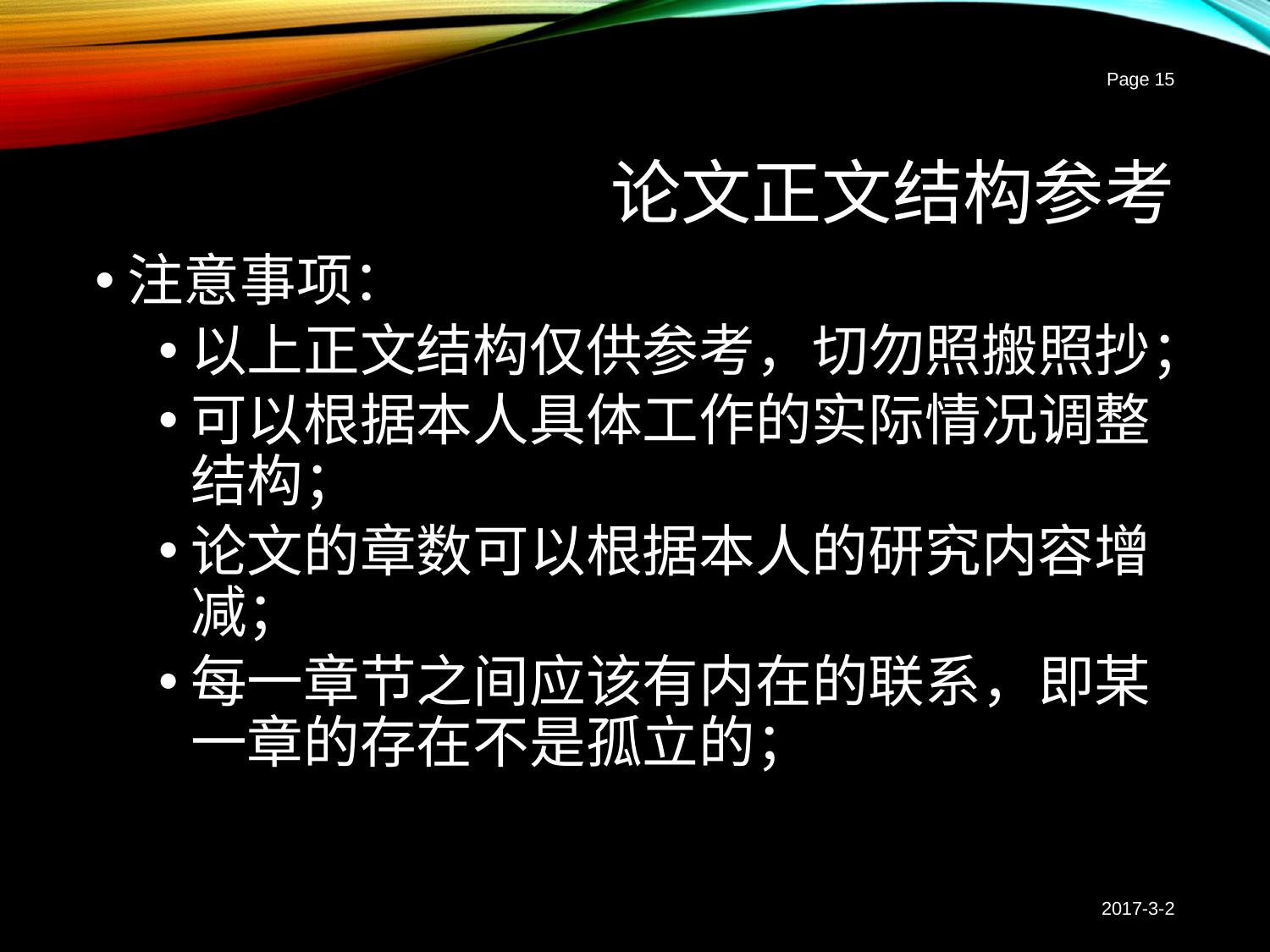

Page 15
# 论文正文结构参考
注意事项：
以上正文结构仅供参考，切勿照搬照抄；
可以根据本人具体工作的实际情况调整结构；
论文的章数可以根据本人的研究内容增减；
每一章节之间应该有内在的联系，即某一章的存在不是孤立的；
2017-3-2